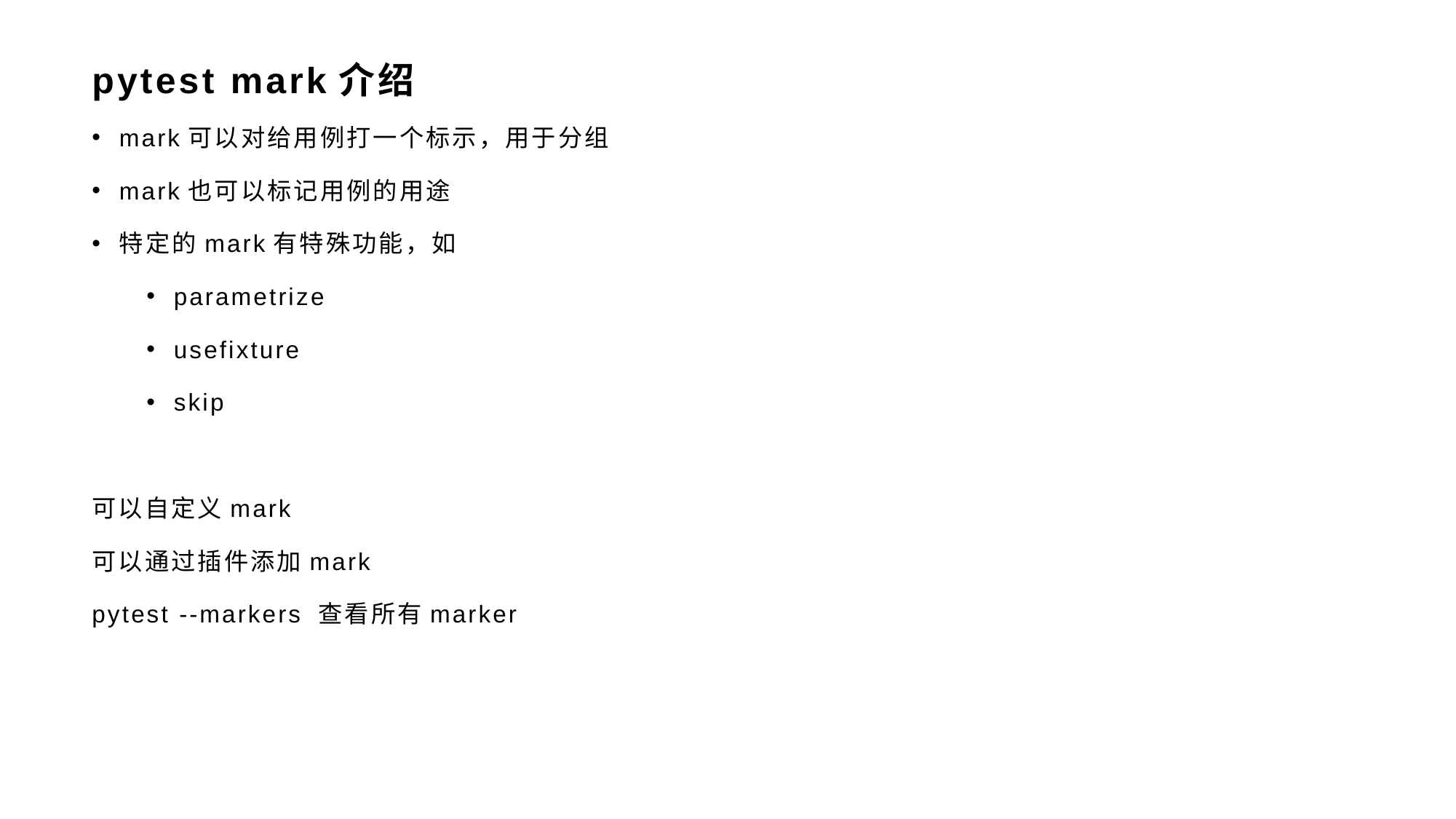

# pytest mark介绍
mark可以对给用例打一个标示，用于分组
mark也可以标记用例的用途
特定的mark有特殊功能，如
parametrize
usefixture
skip

可以自定义mark
可以通过插件添加mark
pytest --markers 查看所有marker